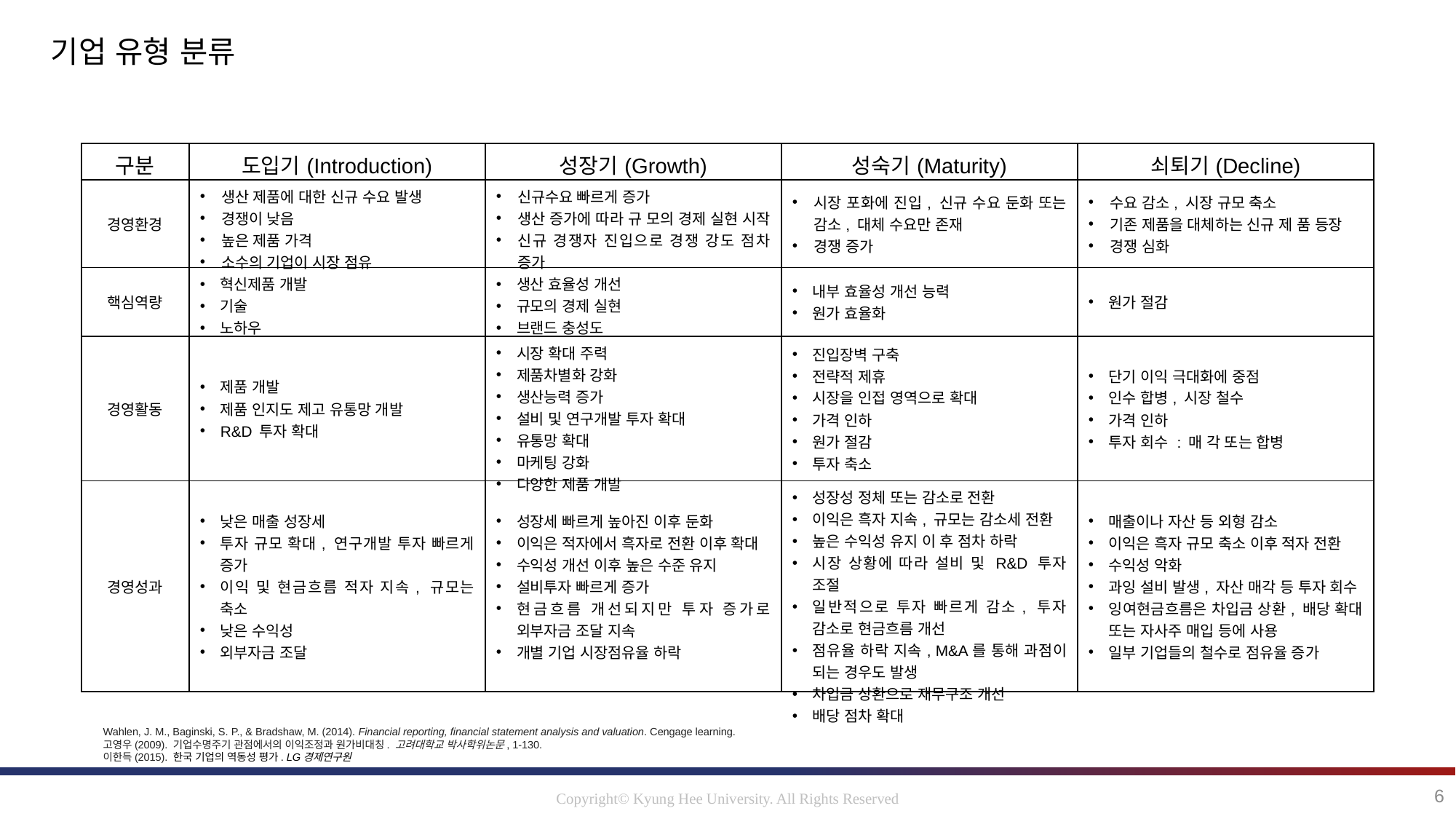

기업 유형 분류
| 구분 | 도입기(Introduction) | 성장기(Growth) | 성숙기(Maturity) | 쇠퇴기(Decline) |
| --- | --- | --- | --- | --- |
| 경영환경 | 생산 제품에 대한 신규 수요 발생 경쟁이 낮음 높은 제품 가격 소수의 기업이 시장 점유 | 신규수요 빠르게 증가 생산 증가에 따라 규 모의 경제 실현 시작 신규 경쟁자 진입으로 경쟁 강도 점차 증가 | 시장 포화에 진입, 신규 수요 둔화 또는 감소, 대체 수요만 존재 경쟁 증가 | 수요 감소, 시장 규모 축소 기존 제품을 대체하는 신규 제 품 등장 경쟁 심화 |
| 핵심역량 | 혁신제품 개발 기술 노하우 | 생산 효율성 개선 규모의 경제 실현 브랜드 충성도 | 내부 효율성 개선 능력 원가 효율화 | 원가 절감 |
| 경영활동 | 제품 개발 제품 인지도 제고 유통망 개발 R&D 투자 확대 | 시장 확대 주력 제품차별화 강화 생산능력 증가 설비 및 연구개발 투자 확대 유통망 확대 마케팅 강화 다양한 제품 개발 | 진입장벽 구축 전략적 제휴 시장을 인접 영역으로 확대 가격 인하 원가 절감 투자 축소 | 단기 이익 극대화에 중점 인수 합병, 시장 철수 가격 인하 투자 회수 : 매 각 또는 합병 |
| 경영성과 | 낮은 매출 성장세 투자 규모 확대, 연구개발 투자 빠르게 증가 이익 및 현금흐름 적자 지속, 규모는 축소 낮은 수익성 외부자금 조달 | 성장세 빠르게 높아진 이후 둔화 이익은 적자에서 흑자로 전환 이후 확대 수익성 개선 이후 높은 수준 유지 설비투자 빠르게 증가 현금흐름 개선되지만 투자 증가로 외부자금 조달 지속 개별 기업 시장점유율 하락 | 성장성 정체 또는 감소로 전환 이익은 흑자 지속, 규모는 감소세 전환 높은 수익성 유지 이 후 점차 하락 시장 상황에 따라 설비 및 R&D 투자 조절 일반적으로 투자 빠르게 감소, 투자 감소로 현금흐름 개선 점유율 하락 지속, M&A를 통해 과점이 되는 경우도 발생 차입금 상환으로 재무구조 개선 배당 점차 확대 | 매출이나 자산 등 외형 감소 이익은 흑자 규모 축소 이후 적자 전환 수익성 악화 과잉 설비 발생, 자산 매각 등 투자 회수 잉여현금흐름은 차입금 상환, 배당 확대 또는 자사주 매입 등에 사용 일부 기업들의 철수로 점유율 증가 |
Wahlen, J. M., Baginski, S. P., & Bradshaw, M. (2014). Financial reporting, financial statement analysis and valuation. Cengage learning.
고영우(2009). 기업수명주기 관점에서의 이익조정과 원가비대칭. 고려대학교 박사학위논문, 1-130.
이한득(2015). 한국 기업의 역동성 평가. LG경제연구원

6
Copyright© Kyung Hee University. All Rights Reserved